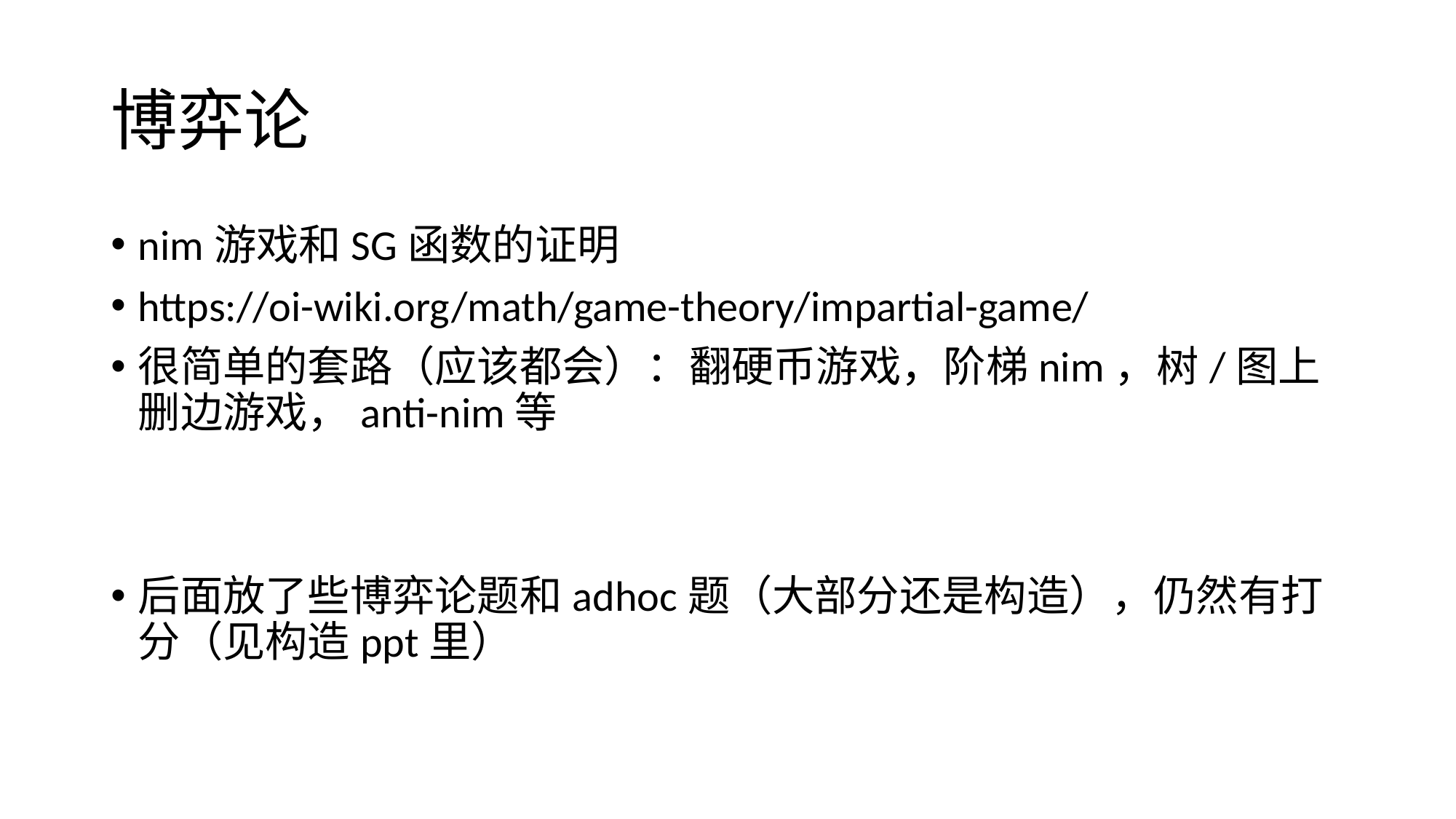

# 博弈论
nim游戏和SG函数的证明
https://oi-wiki.org/math/game-theory/impartial-game/
很简单的套路（应该都会）：翻硬币游戏，阶梯nim，树/图上删边游戏，anti-nim等

后面放了些博弈论题和adhoc题（大部分还是构造），仍然有打分（见构造ppt里）